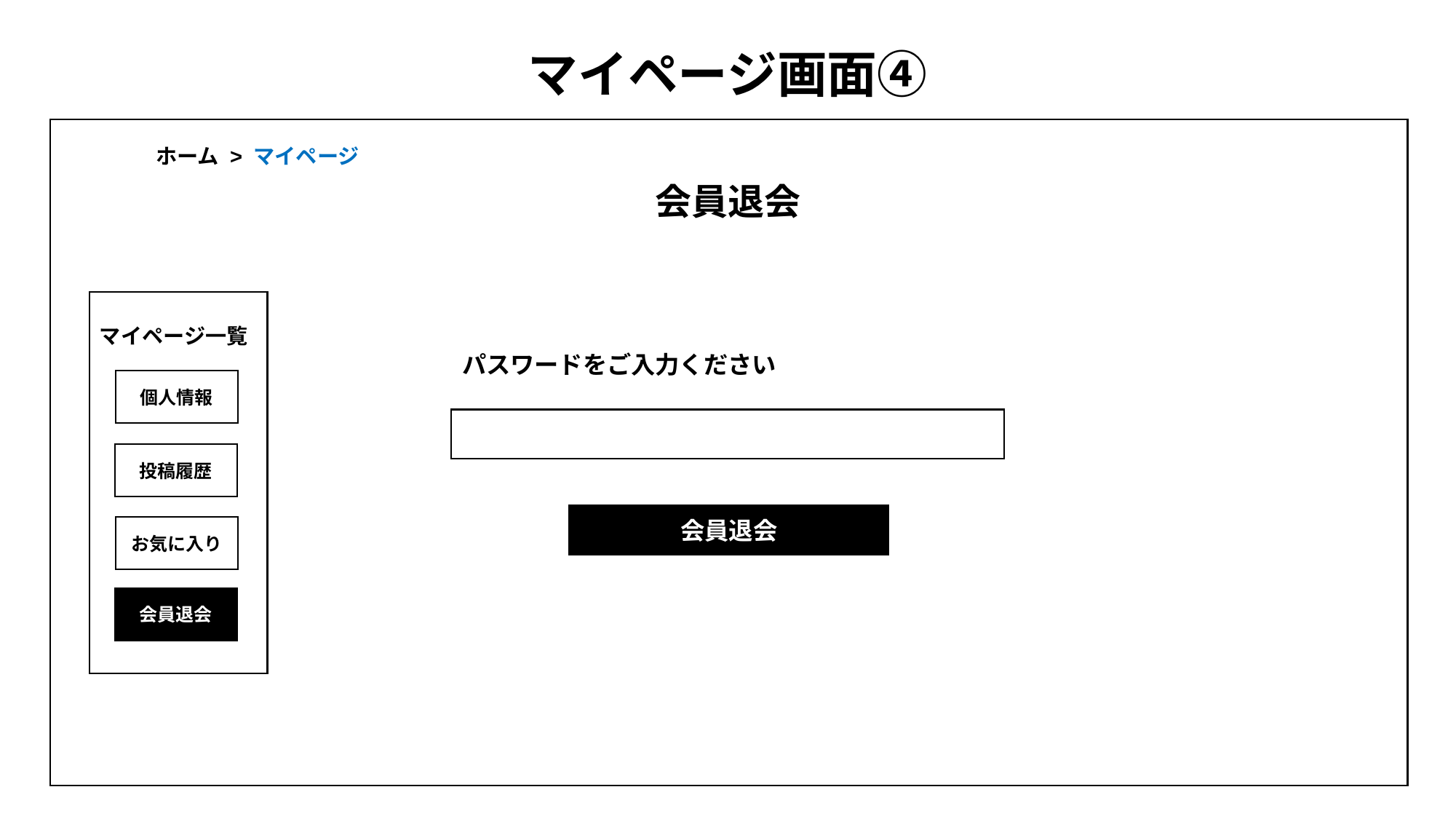

パスワード

# マイページ画面④

ホーム > マイページ
会員退会

マイページ一覧
個人情報
投稿履歴
お気に入り
会員退会
パスワードをご入力ください

会員退会